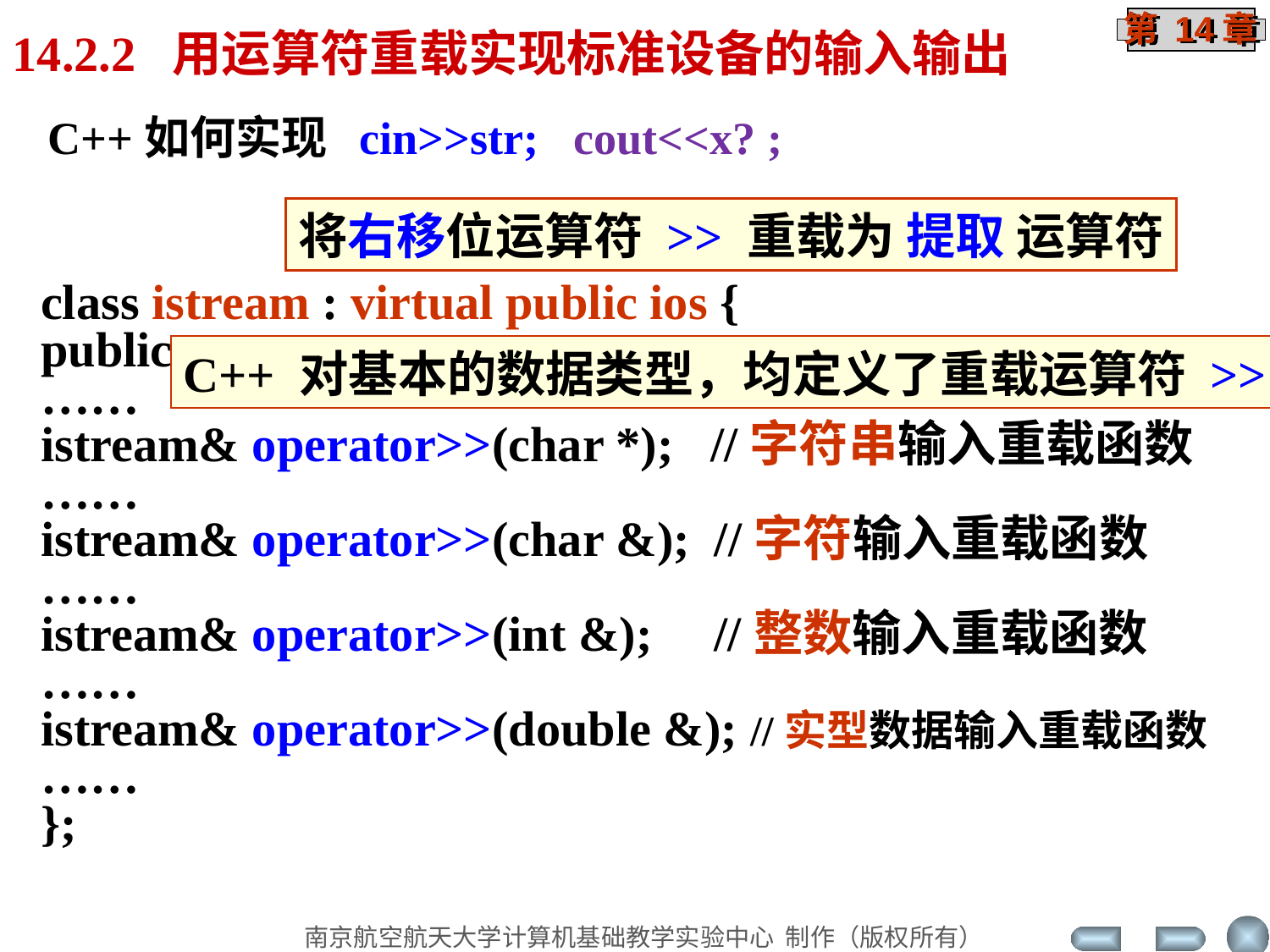

14.2.2  用运算符重载实现标准设备的输入输出
C++如何实现  cin>>str;   cout<<x? ;
将右移位运算符 >> 重载为 提取 运算符
class istream : virtual public ios {
public:
……
istream& operator>>(char *);   //字符串输入重载函数
……
istream& operator>>(char &);  //字符输入重载函数
……
istream& operator>>(int &);     //整数输入重载函数
……
istream& operator>>(double &); //实型数据输入重载函数
……
};
C++ 对基本的数据类型，均定义了重载运算符 >>